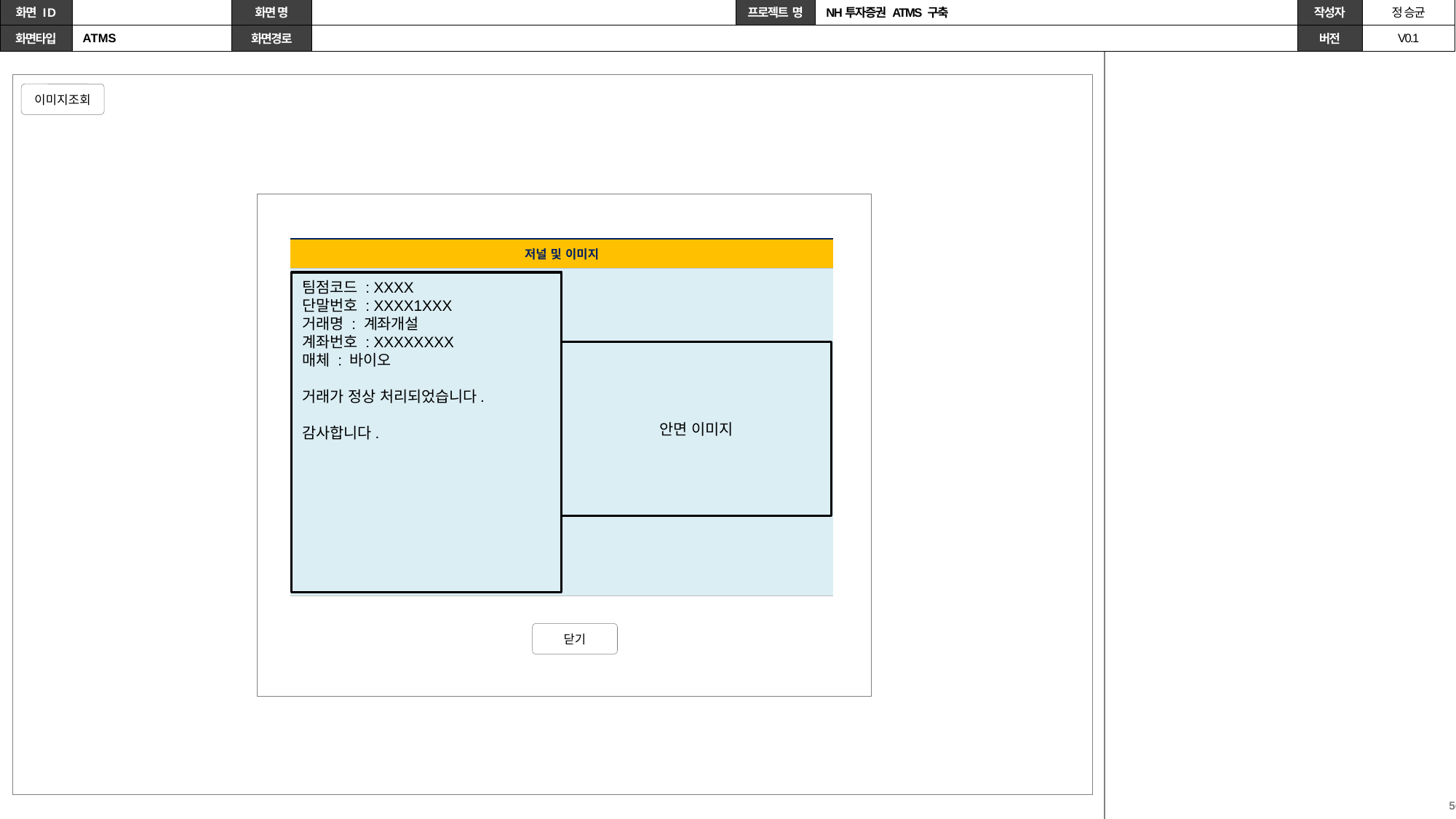

이미지조회

| 저널 및 이미지 |
| --- |
|  |
팀점코드 : XXXX
단말번호 : XXXX1XXX
거래명 : 계좌개설
계좌번호 : XXXXXXXX
매체 : 바이오

거래가 정상 처리되었습니다.

감사합니다.

안면 이미지

닫기